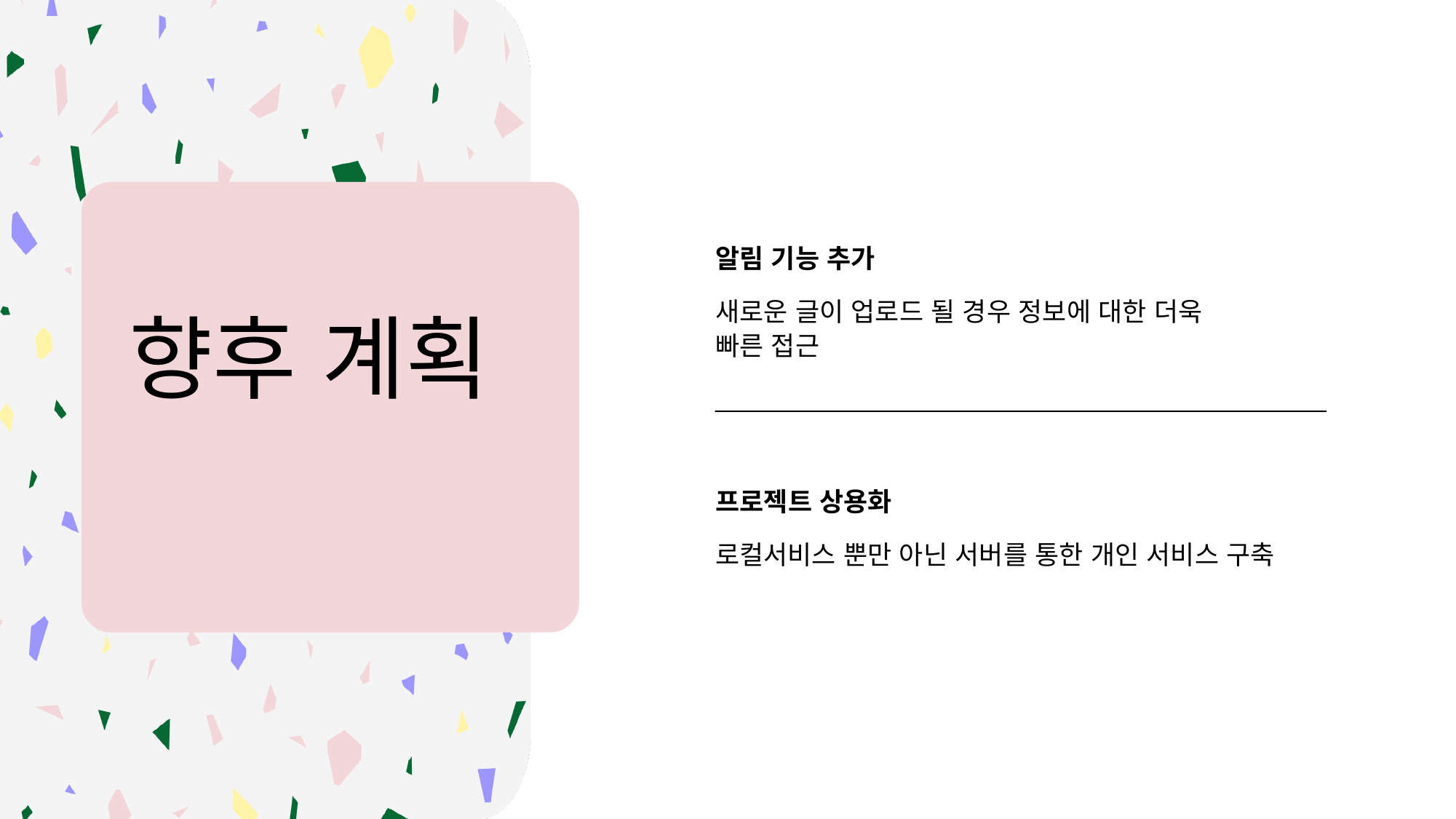

향후 계획
알림 기능 추가
새로운 글이 업로드 될 경우 정보에 대한 더욱 빠른 접근

프로젝트 상용화
로컬서비스 뿐만 아닌 서버를 통한 개인 서비스 구축